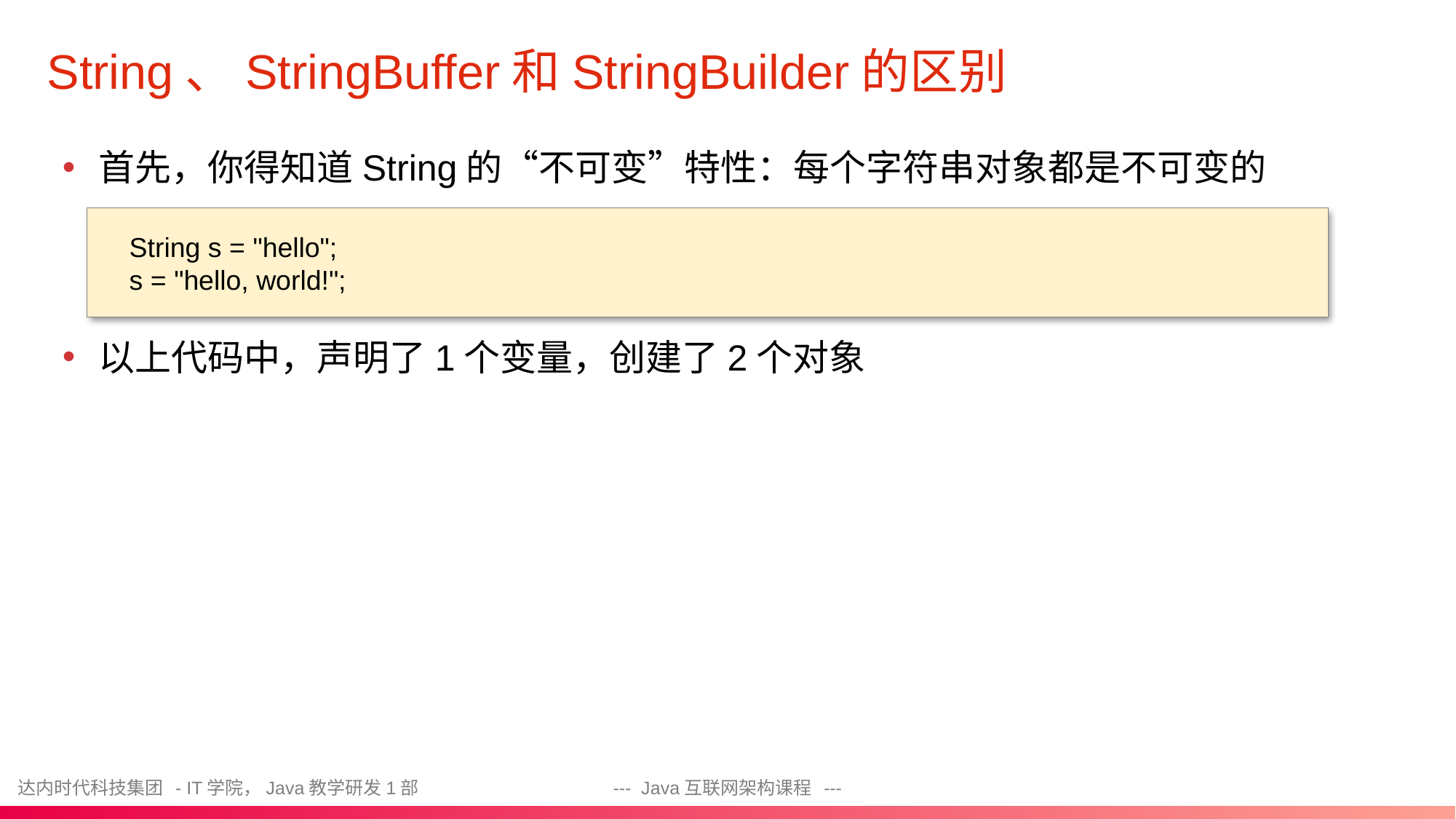

# String、StringBuffer和StringBuilder的区别
首先，你得知道String的“不可变”特性：每个字符串对象都是不可变的

以上代码中，声明了1个变量，创建了2个对象

String s = "hello";
s = "hello, world!";